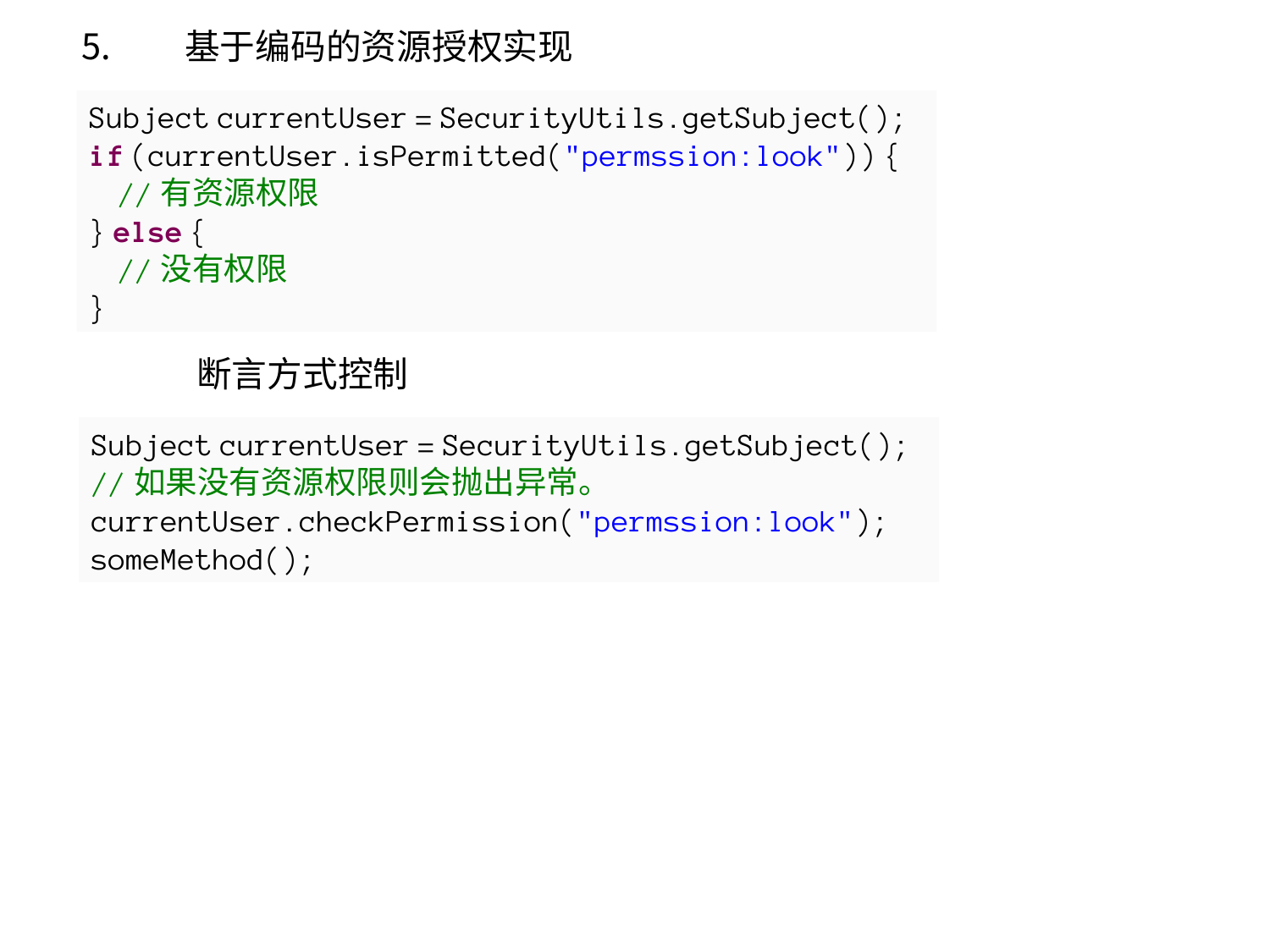

基于编码的资源授权实现
Subject currentUser = SecurityUtils.getSubject();
if (currentUser.isPermitted("permssion:look")) {
    //有资源权限
} else {
    //没有权限
}
断言方式控制
Subject currentUser = SecurityUtils.getSubject();
//如果没有资源权限则会抛出异常。
currentUser.checkPermission("permssion:look");
someMethod();